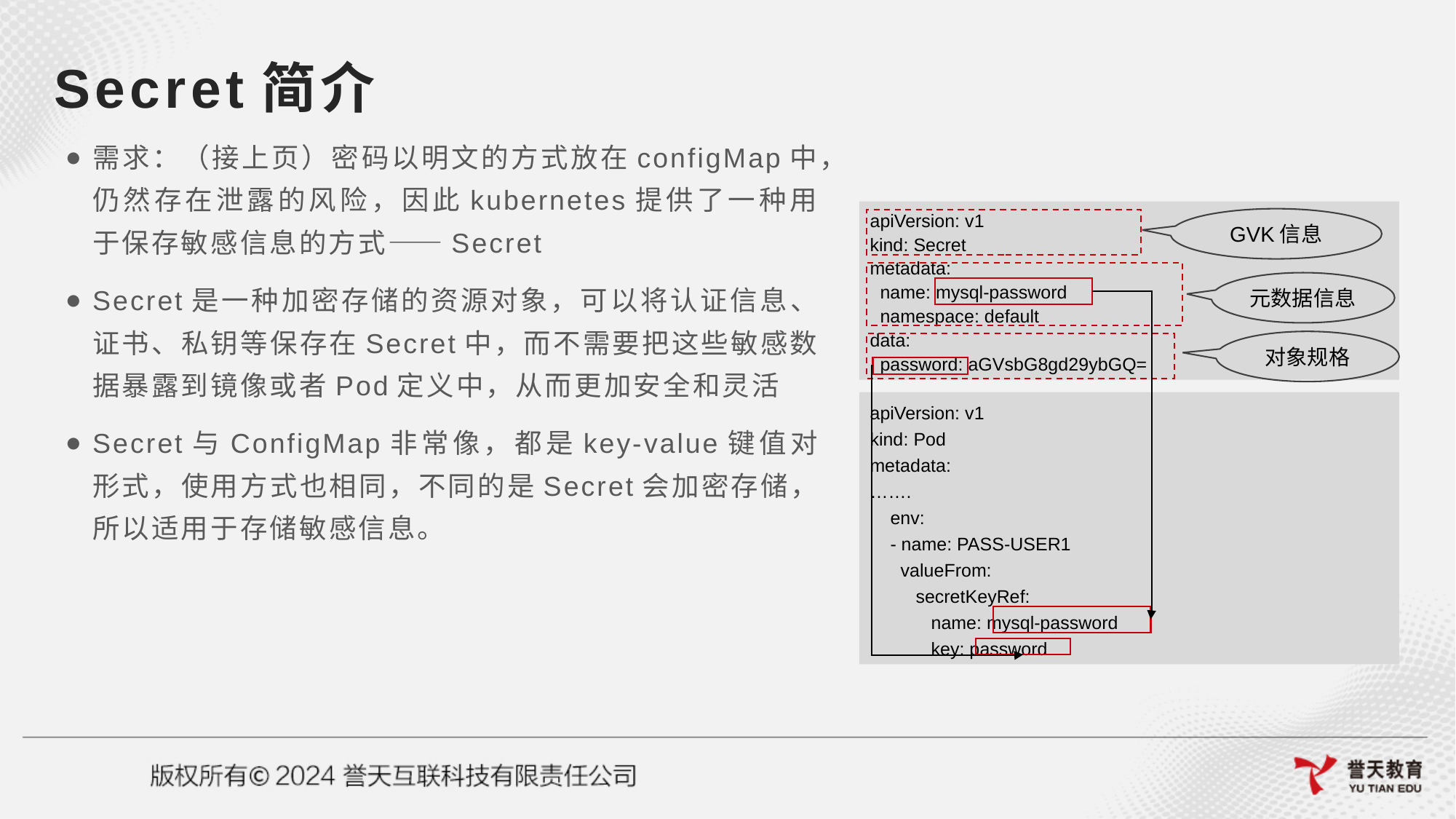

# Secret简介
需求：（接上页）密码以明文的方式放在configMap中，仍然存在泄露的风险，因此kubernetes提供了一种用于保存敏感信息的方式——Secret
Secret是一种加密存储的资源对象，可以将认证信息、证书、私钥等保存在Secret中，而不需要把这些敏感数据暴露到镜像或者Pod定义中，从而更加安全和灵活
Secret与ConfigMap非常像，都是key-value键值对形式，使用方式也相同，不同的是Secret会加密存储，所以适用于存储敏感信息。
apiVersion: v1
kind: Secret
metadata:
  name: mysql-password
  namespace: default
data:
  password: aGVsbG8gd29ybGQ=
GVK信息

元数据信息

对象规格

apiVersion: v1
kind: Pod
metadata:
…….
    env:
    - name: PASS-USER1
      valueFrom:
         secretKeyRef:
            name: mysql-password
            key: password